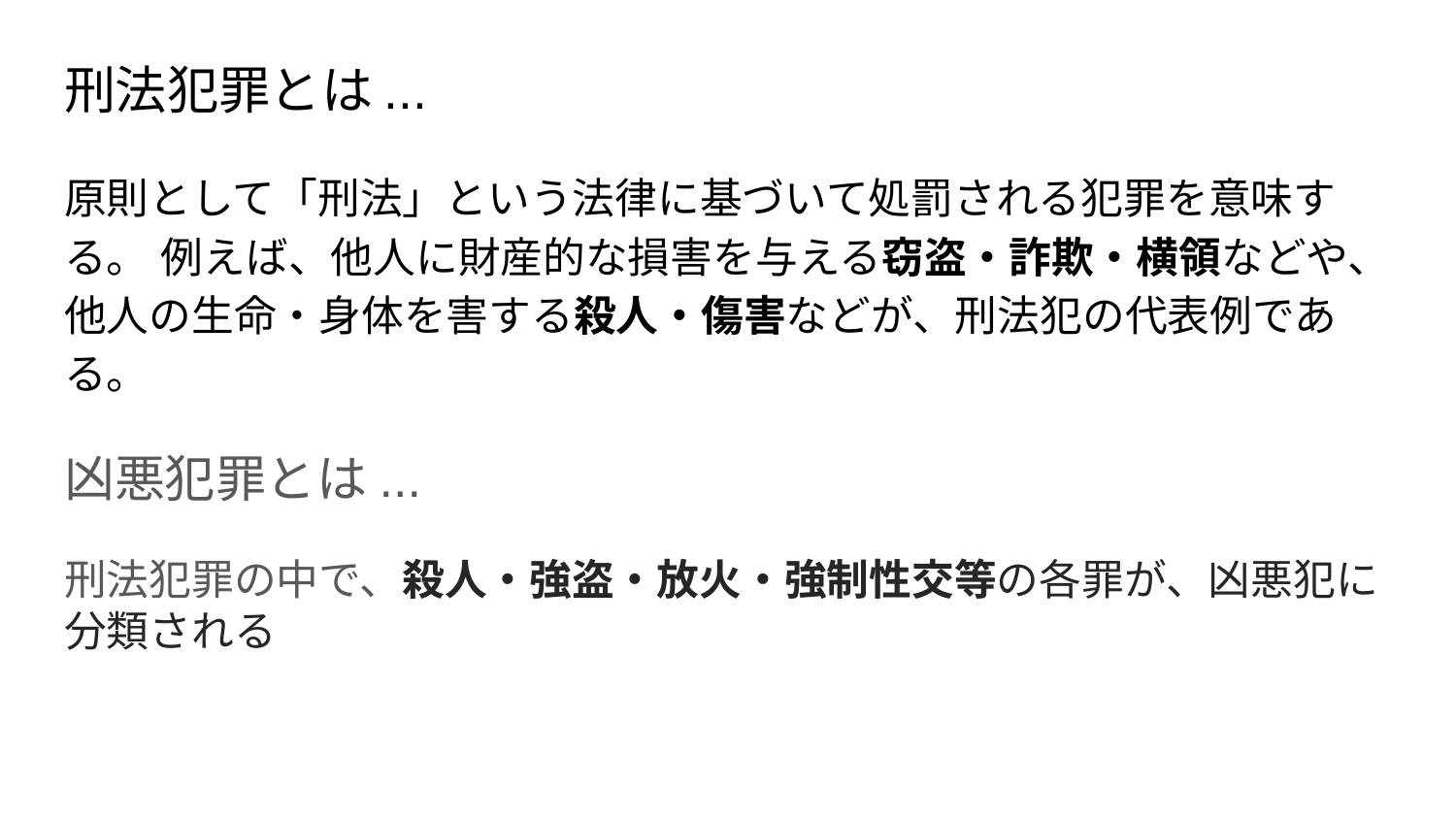

# 刑法犯罪とは...
原則として「刑法」という法律に基づいて処罰される犯罪を意味する。 例えば、他人に財産的な損害を与える窃盗・詐欺・横領などや、他人の生命・身体を害する殺人・傷害などが、刑法犯の代表例である。

凶悪犯罪とは...
刑法犯罪の中で、殺人・強盗・放火・強制性交等の各罪が、凶悪犯に分類される